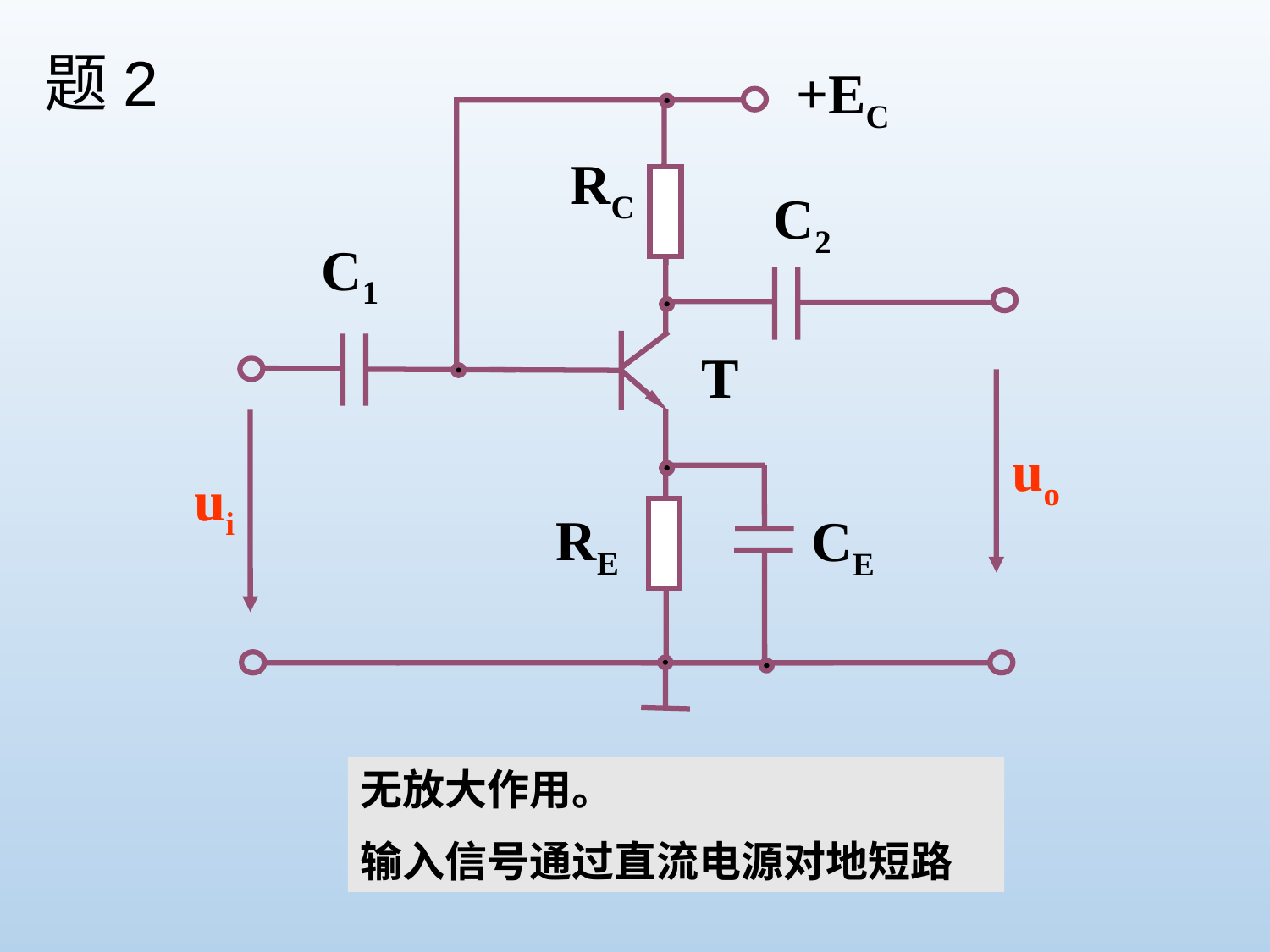

# 题2
+EC

RC

C2

C1

T

uo
ui

RE
CE

无放大作用。
输入信号通过直流电源对地短路